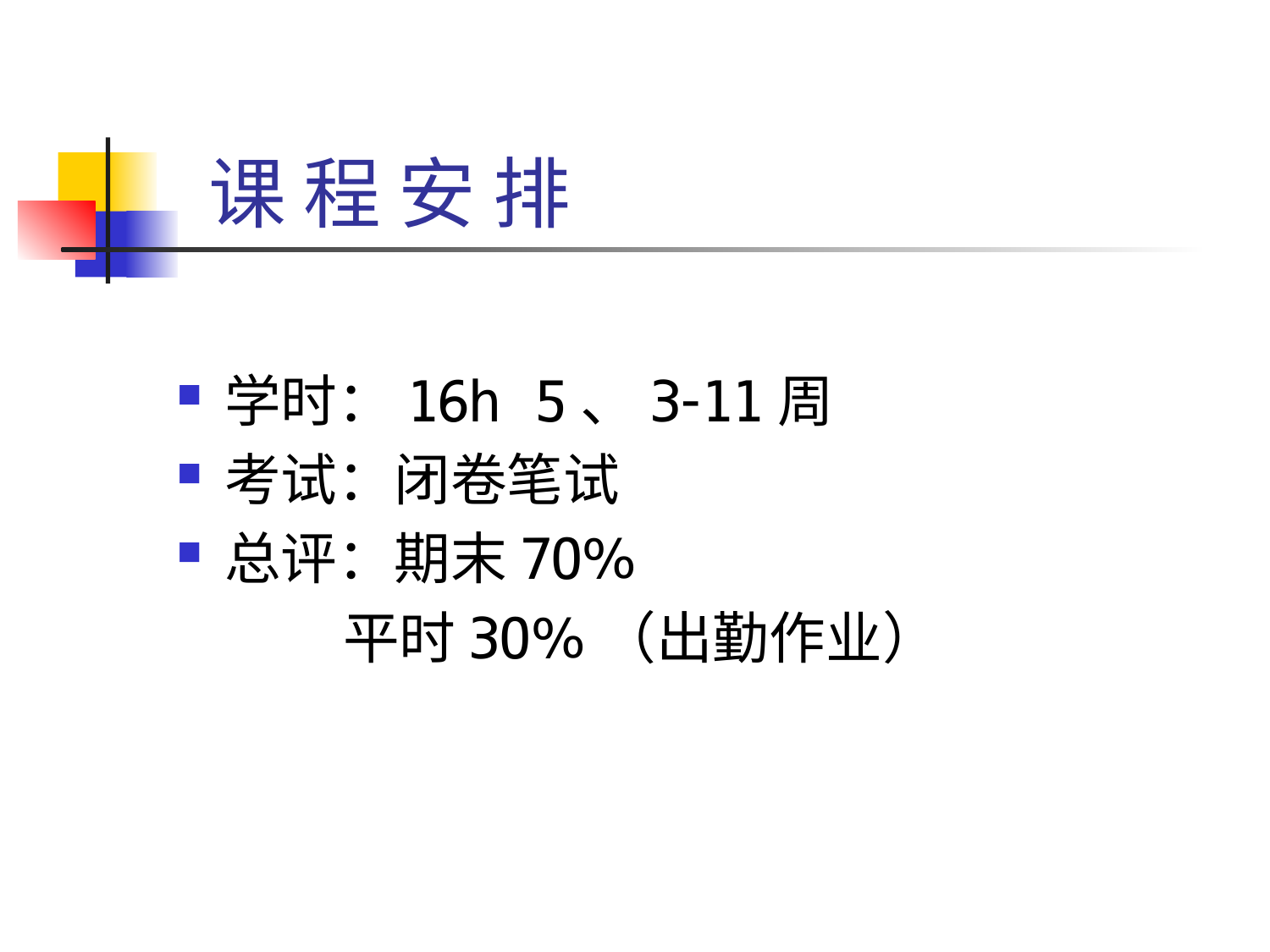

# 课 程 安 排

学时：16h  5、3-11周
考试：闭卷笔试
总评：期末70%
            平时30%（出勤作业）